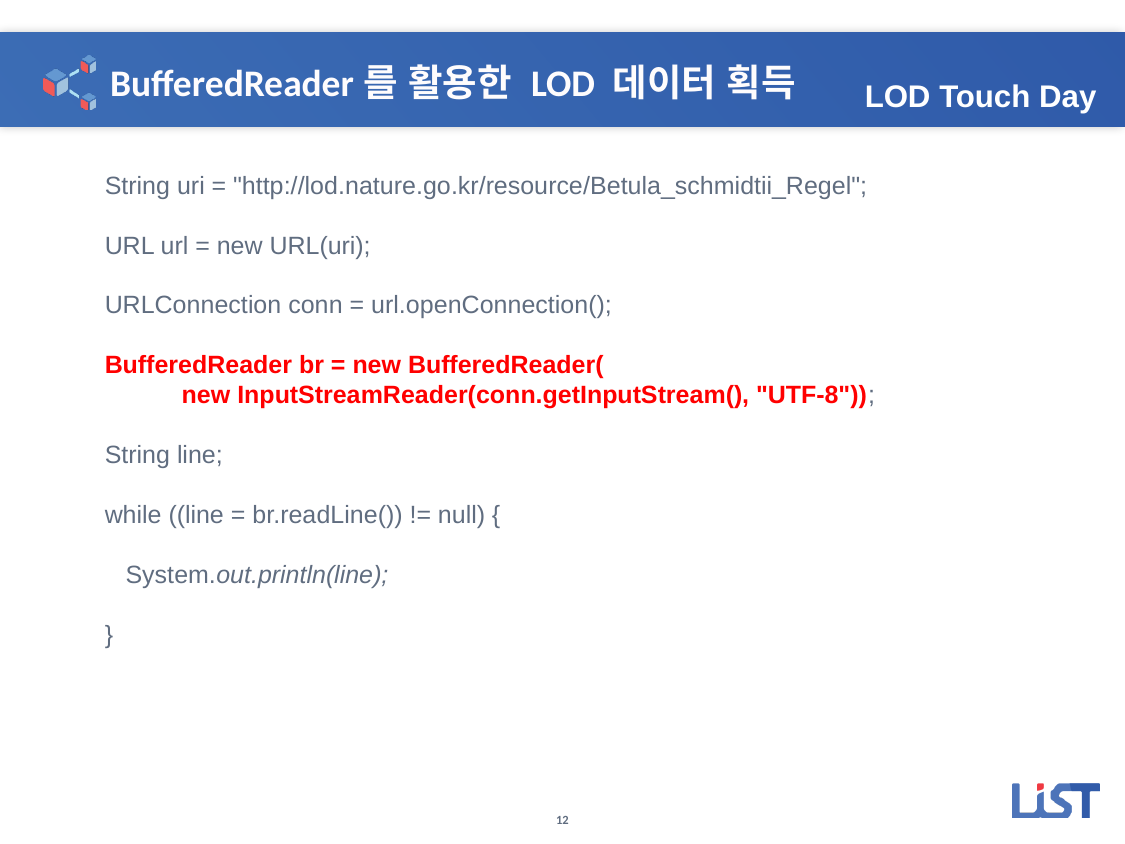

# BufferedReader를 활용한 LOD 데이터 획득
String uri = "http://lod.nature.go.kr/resource/Betula_schmidtii_Regel";

URL url = new URL(uri);

URLConnection conn = url.openConnection();

BufferedReader br = new BufferedReader(
           new InputStreamReader(conn.getInputStream(), "UTF-8"));

String line;

while ((line = br.readLine()) != null) {

   System.out.println(line);

}
12